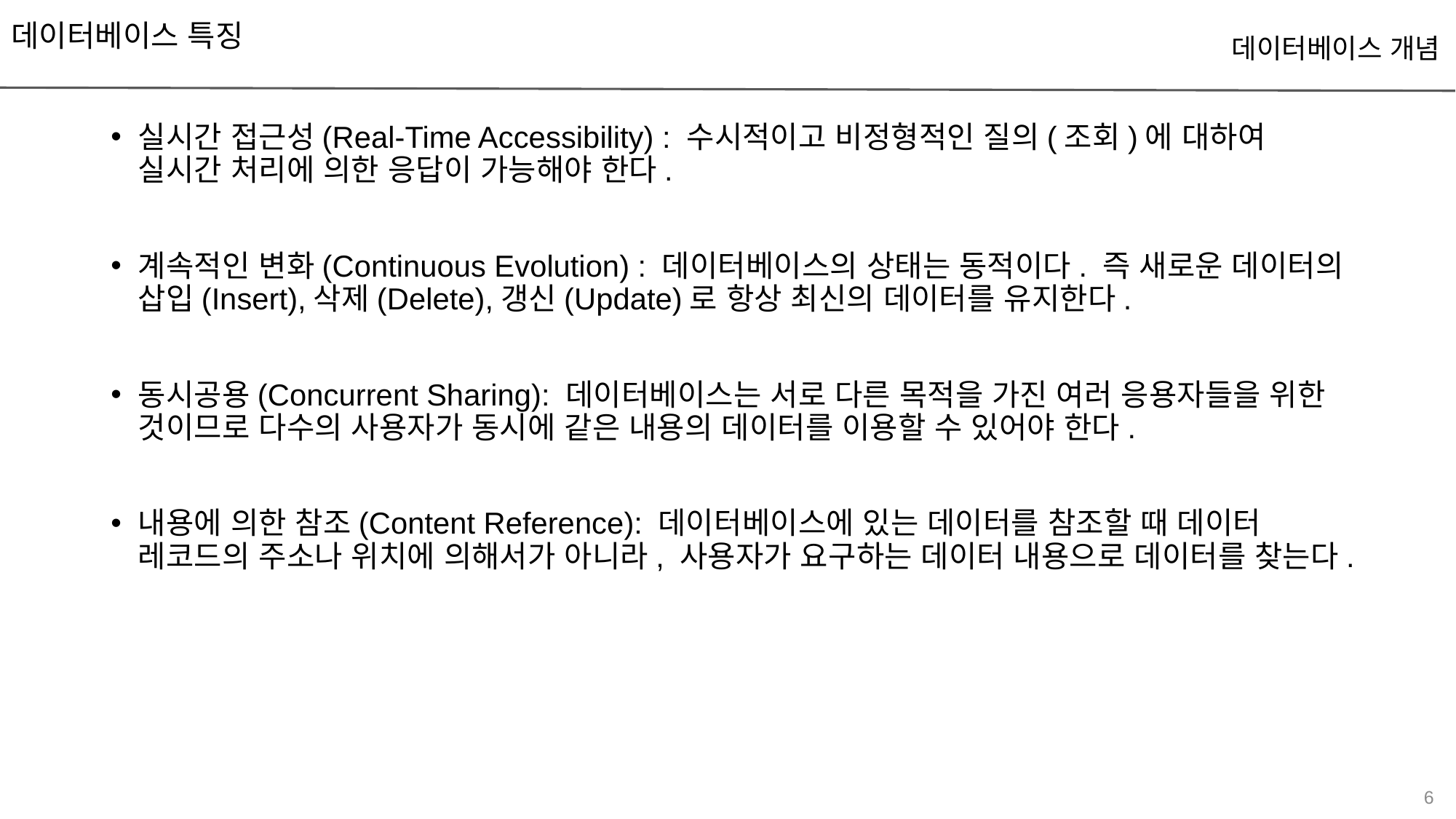

# 데이터베이스 특징
데이터베이스 개념
실시간 접근성(Real-Time Accessibility) : 수시적이고 비정형적인 질의(조회)에 대하여 실시간 처리에 의한 응답이 가능해야 한다.

계속적인 변화(Continuous Evolution) : 데이터베이스의 상태는 동적이다. 즉 새로운 데이터의 삽입(Insert),삭제(Delete),갱신(Update)로 항상 최신의 데이터를 유지한다.

동시공용(Concurrent Sharing): 데이터베이스는 서로 다른 목적을 가진 여러 응용자들을 위한 것이므로 다수의 사용자가 동시에 같은 내용의 데이터를 이용할 수 있어야 한다.

내용에 의한 참조(Content Reference): 데이터베이스에 있는 데이터를 참조할 때 데이터 레코드의 주소나 위치에 의해서가 아니라, 사용자가 요구하는 데이터 내용으로 데이터를 찾는다.
6